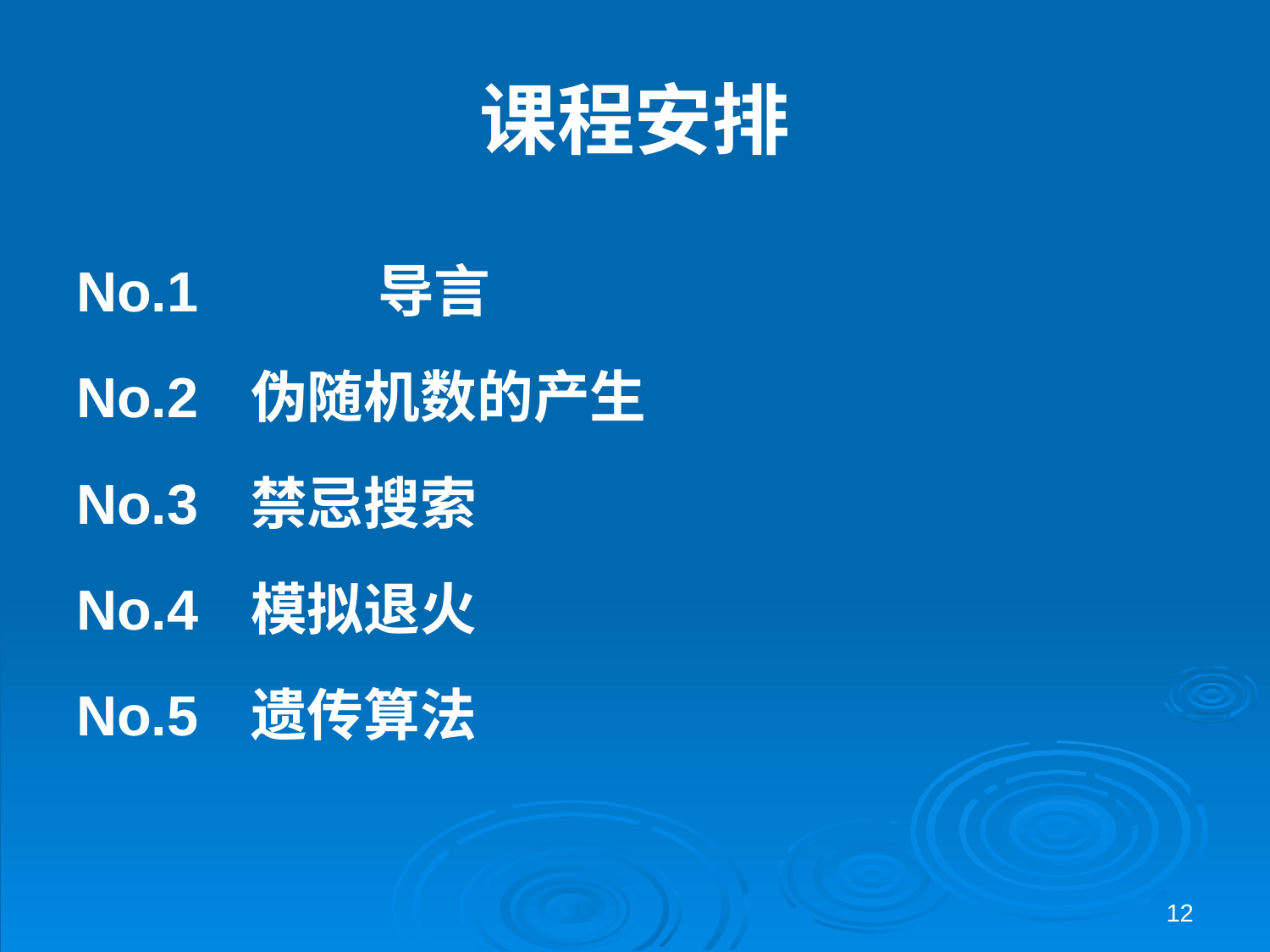

# 课程安排
No.1		导言
No.2	伪随机数的产生
No.3	禁忌搜索
No.4	模拟退火
No.5	遗传算法
12